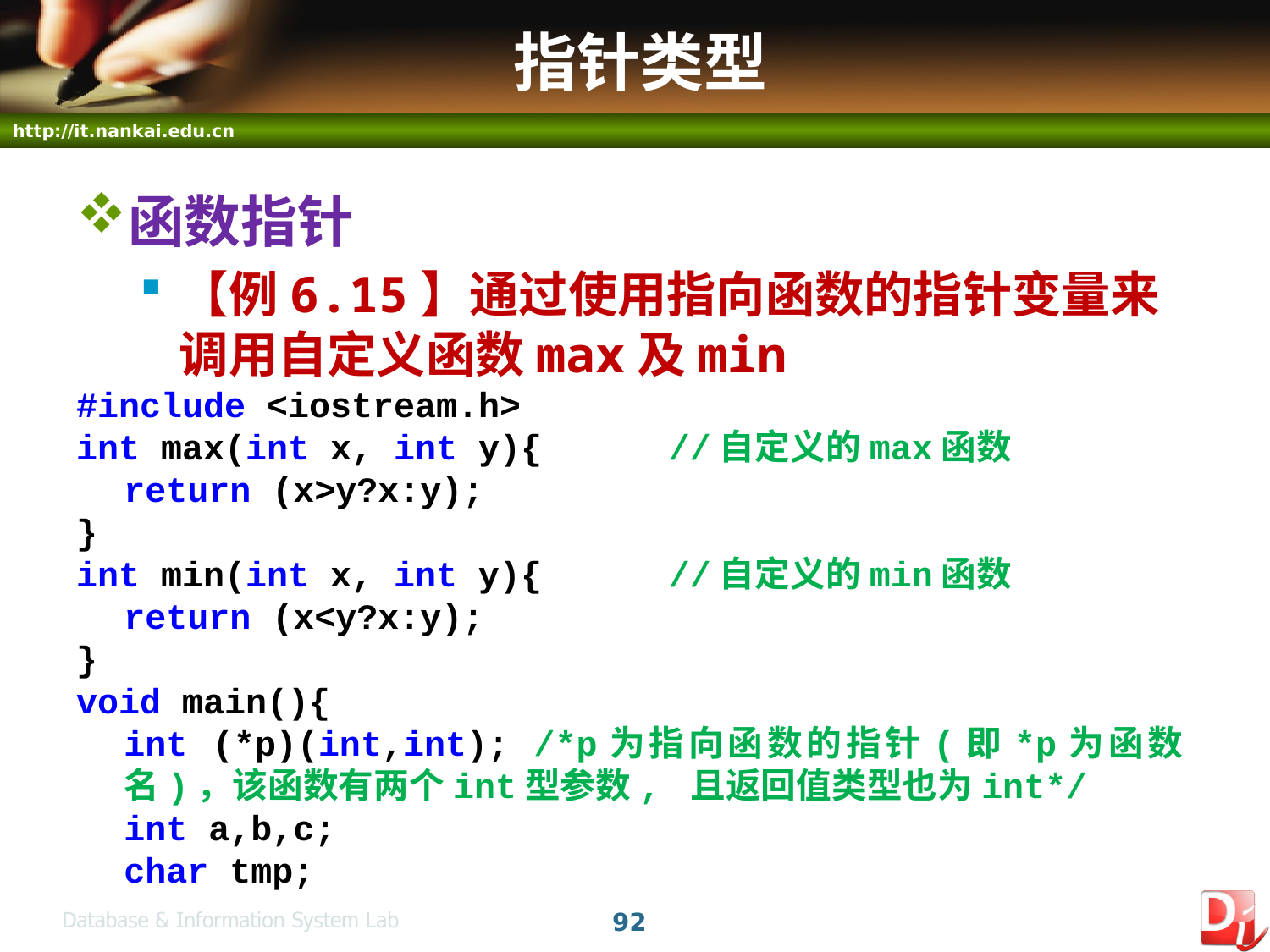

# 指针类型
函数指针
【例6.15】通过使用指向函数的指针变量来调用自定义函数max及min
#include <iostream.h>
int max(int x, int y){      //自定义的max函数
	return (x>y?x:y);
}
int min(int x, int y){      //自定义的min函数
	return (x<y?x:y);
}
void main(){
	int (*p)(int,int); /*p为指向函数的指针(即*p为函数名)，该函数有两个int型参数, 且返回值类型也为int*/
	int a,b,c;
	char tmp;
92
Database & Information System Lab